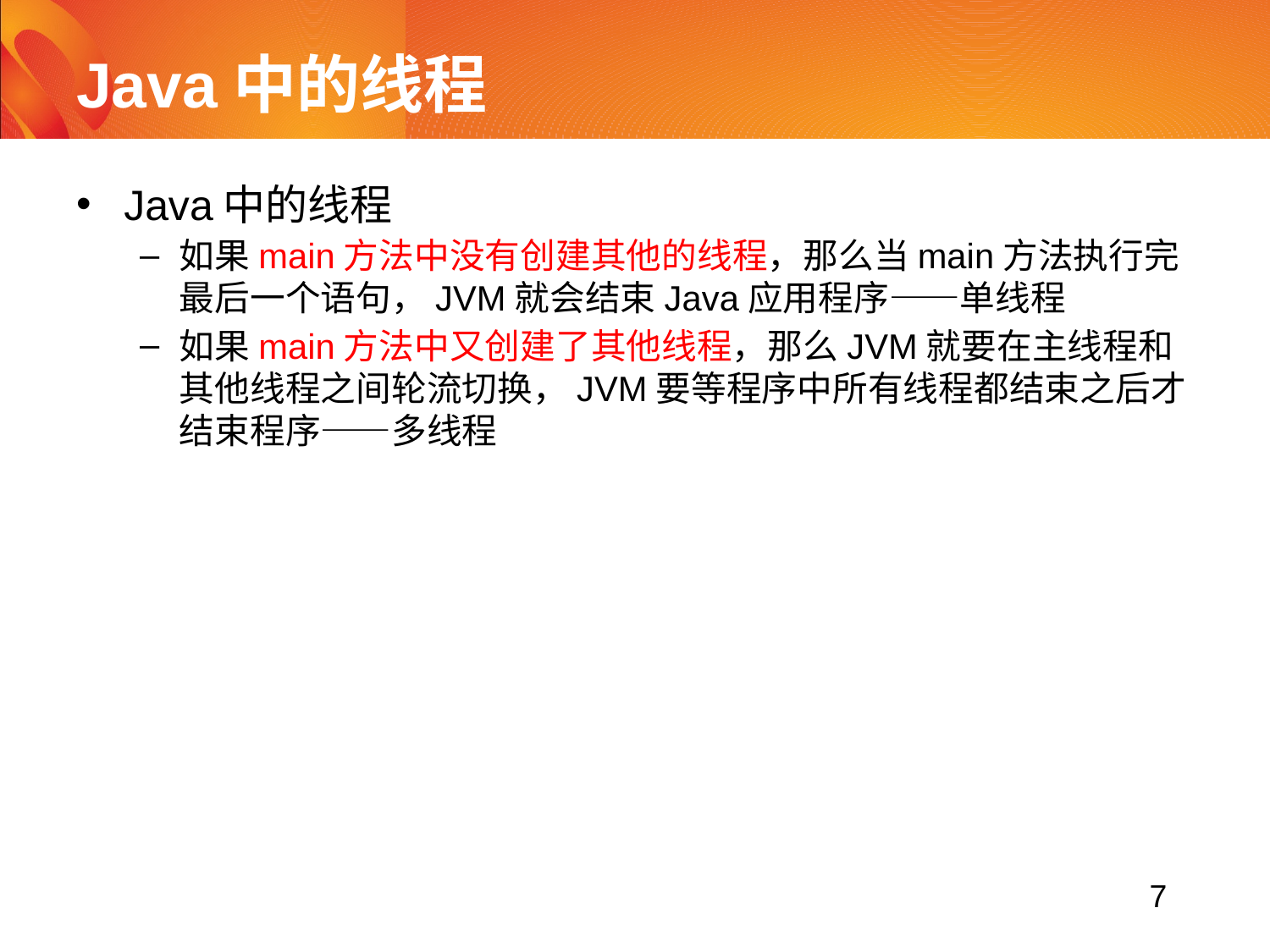

# Java中的线程
Java中的线程
如果main方法中没有创建其他的线程，那么当main方法执行完最后一个语句，JVM就会结束Java应用程序——单线程
如果main方法中又创建了其他线程，那么JVM就要在主线程和其他线程之间轮流切换，JVM要等程序中所有线程都结束之后才结束程序——多线程